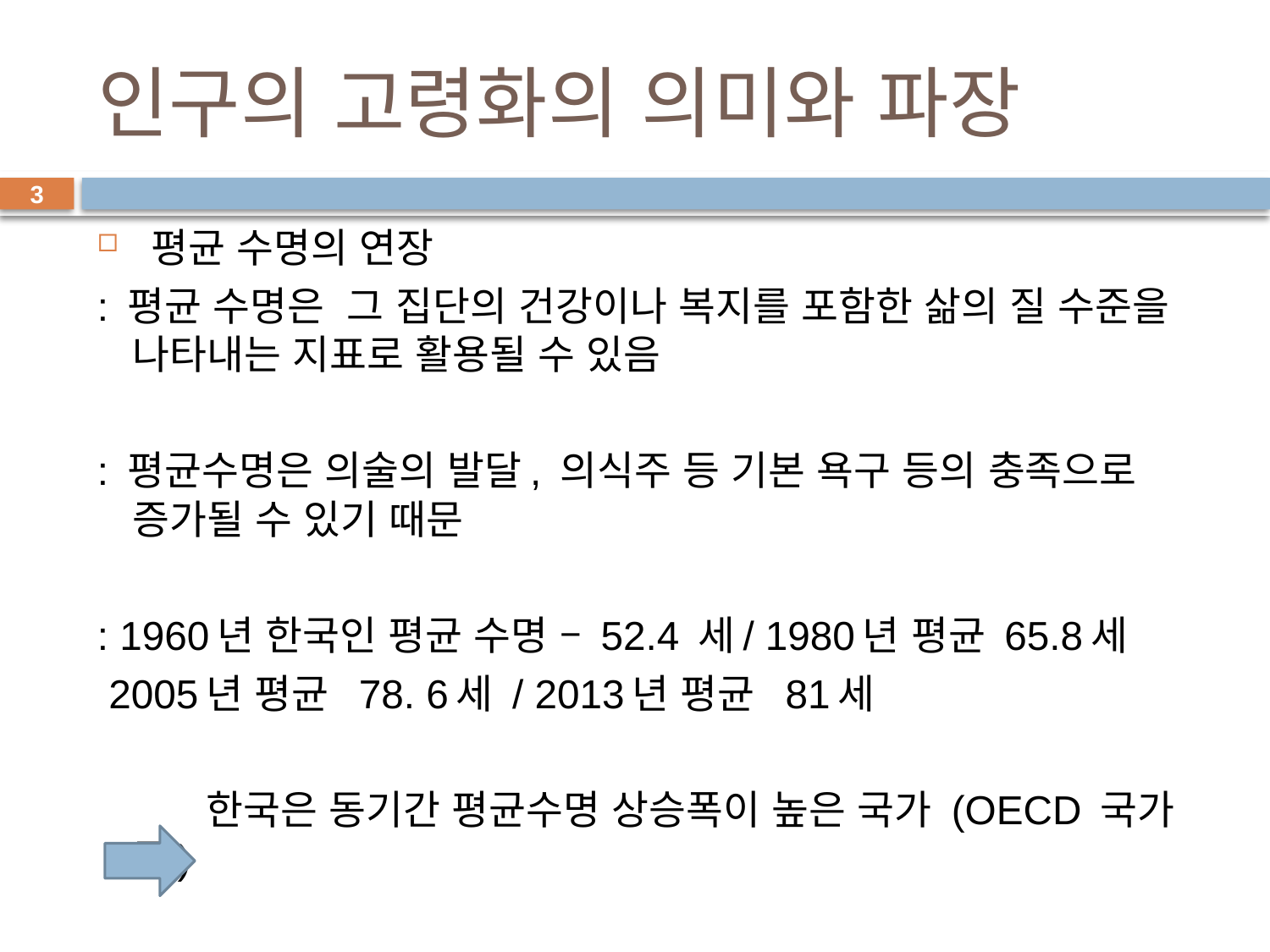

# 인구의 고령화의 의미와 파장
3
 평균 수명의 연장
: 평균 수명은  그 집단의 건강이나 복지를 포함한 삶의 질 수준을 나타내는 지표로 활용될 수 있음

: 평균수명은 의술의 발달, 의식주 등 기본 욕구 등의 충족으로 증가될 수 있기 때문

: 1960년 한국인 평균 수명 – 52.4 세/ 1980년 평균 65.8세
 2005년 평균  78. 6세 / 2013년 평균  81세

         한국은 동기간 평균수명 상승폭이 높은 국가 (OECD 국가 중)